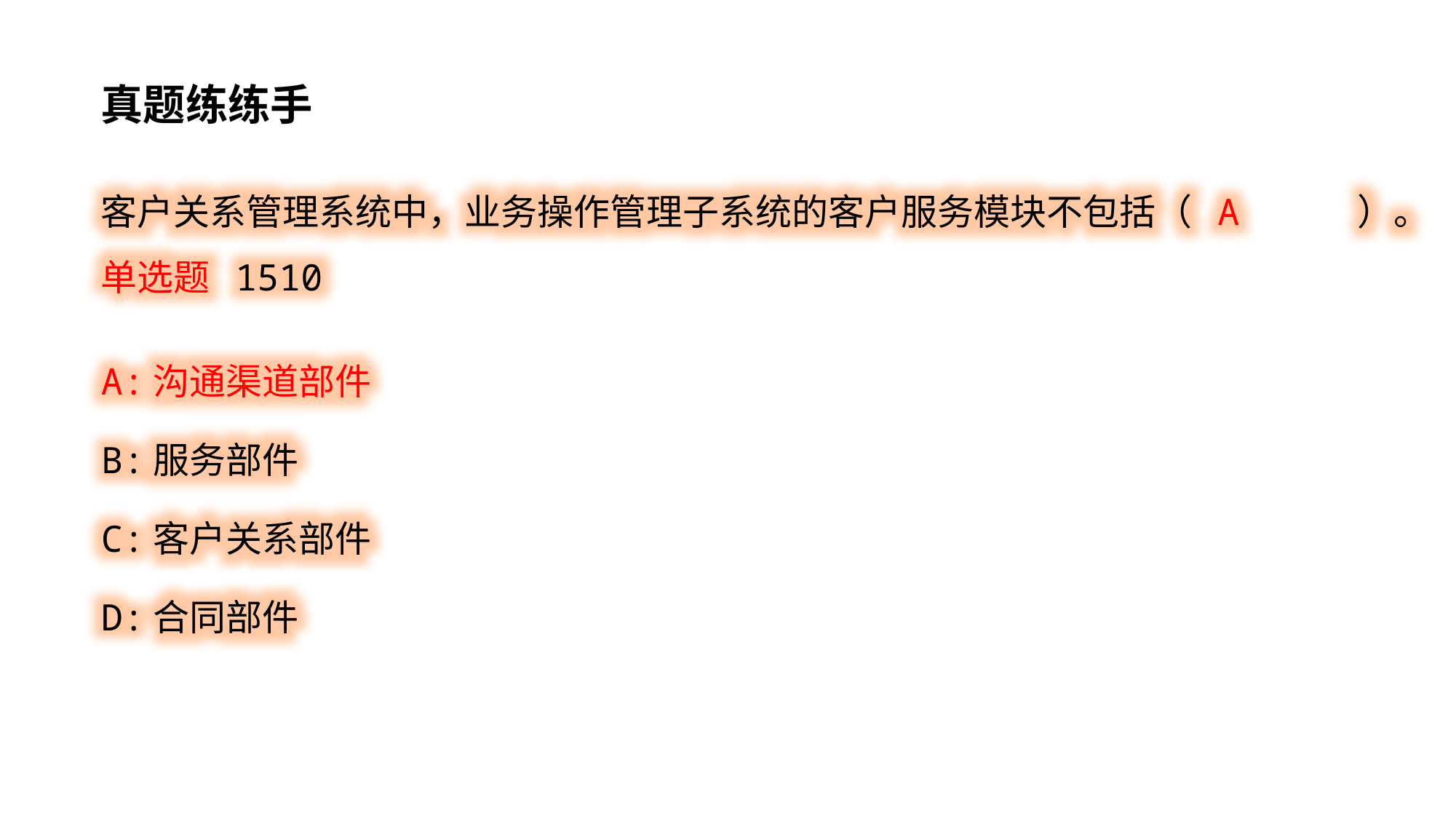

真题练练手
客户关系管理系统中，业务操作管理子系统的客户服务模块不包括（  A     ）。
单选题  1510

A:沟通渠道部件

B:服务部件

C:客户关系部件

D:合同部件